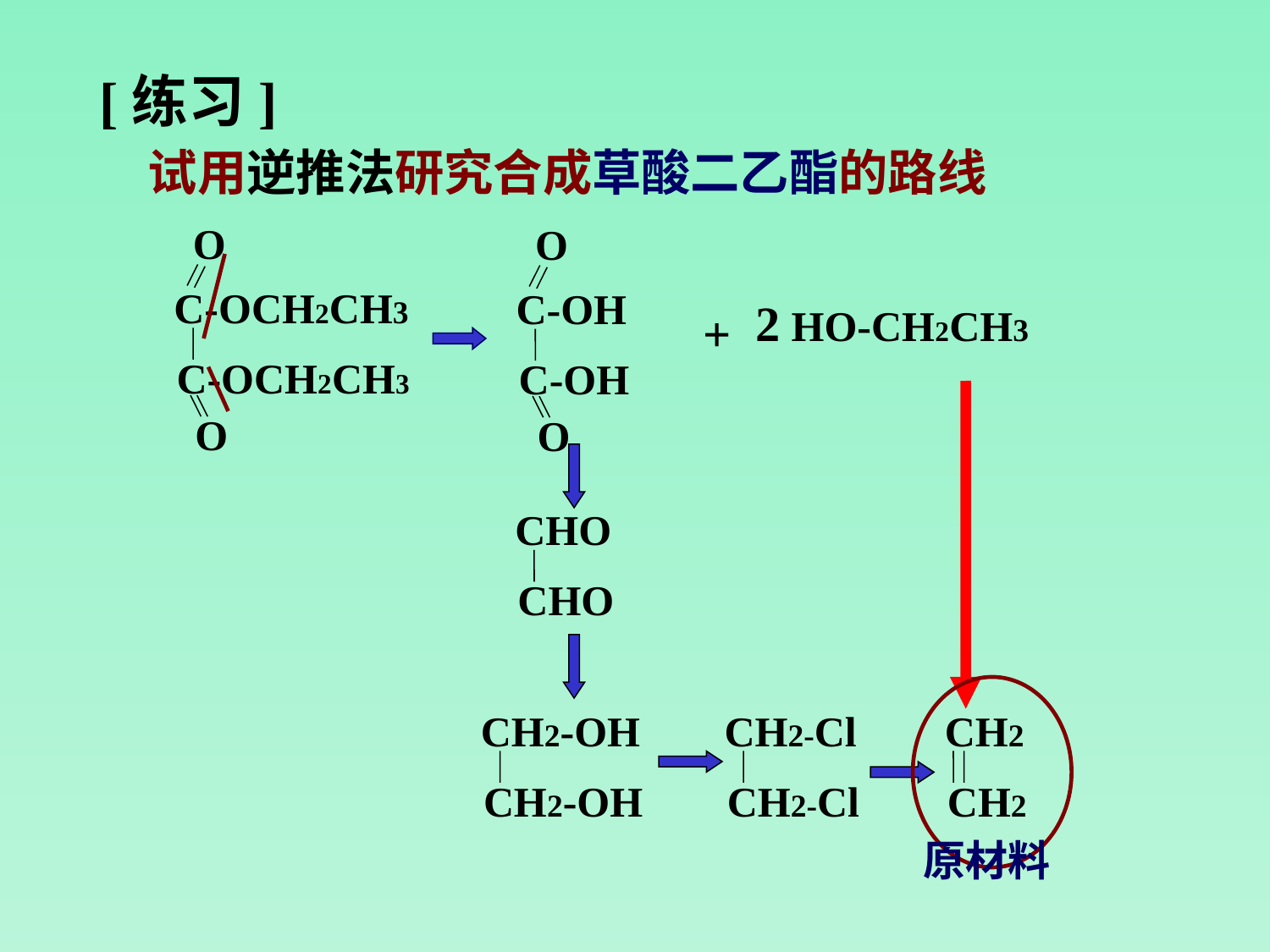

[练习]
试用逆推法研究合成草酸二乙酯的路线
O

C-OCH2CH3

C-OCH2CH3

O
O

C-OH

C-OH

O

2 HO-CH2CH3
+

CHO

CHO

CH2-OH

CH2-OH
CH2-Cl

CH2-Cl
CH2

CH2

原材料